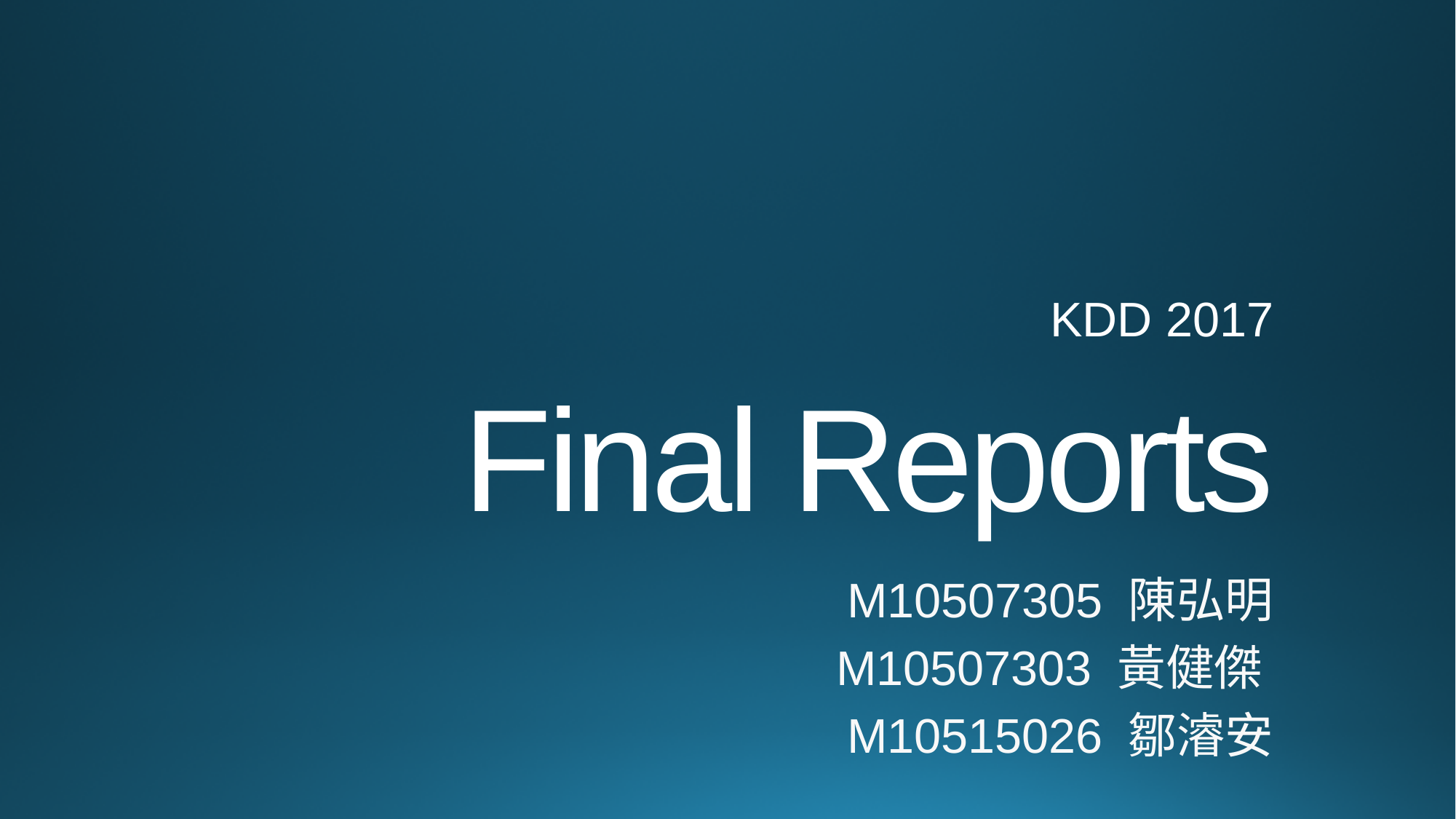

KDD 2017
# Final Reports
M10507305 陳弘明
 M10507303 黃健傑
M10515026 鄒濬安